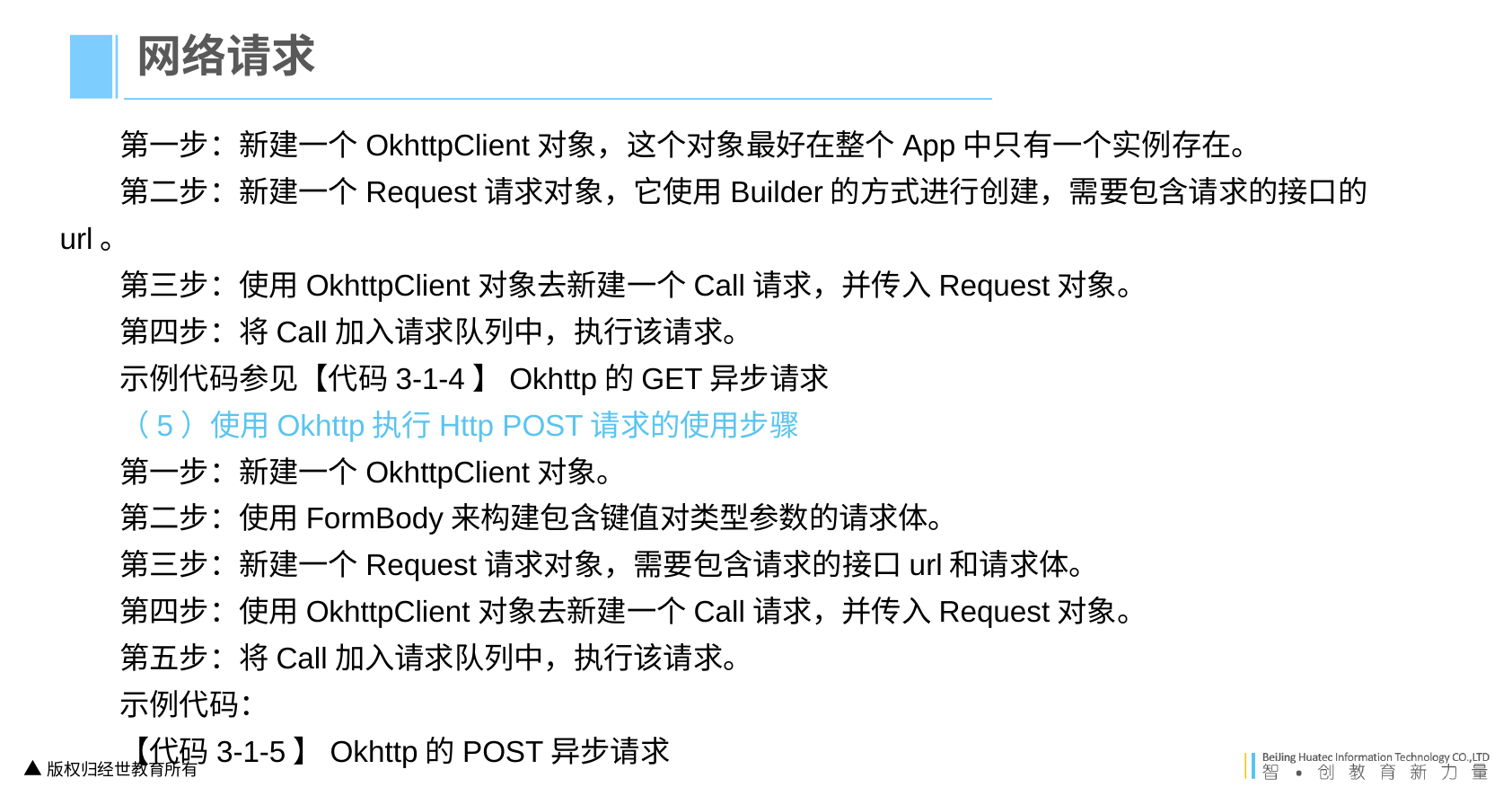

网络请求

第一步：新建一个OkhttpClient对象，这个对象最好在整个App中只有一个实例存在。
第二步：新建一个Request请求对象，它使用Builder的方式进行创建，需要包含请求的接口的url。
第三步：使用OkhttpClient对象去新建一个Call请求，并传入Request对象。
第四步：将Call加入请求队列中，执行该请求。
示例代码参见【代码3-1-4】Okhttp的GET异步请求
（5）使用Okhttp执行Http POST请求的使用步骤
第一步：新建一个OkhttpClient对象。
第二步：使用FormBody来构建包含键值对类型参数的请求体。
第三步：新建一个Request请求对象，需要包含请求的接口url和请求体。
第四步：使用OkhttpClient对象去新建一个Call请求，并传入Request对象。
第五步：将Call加入请求队列中，执行该请求。
示例代码：
【代码3-1-5】Okhttp的POST异步请求